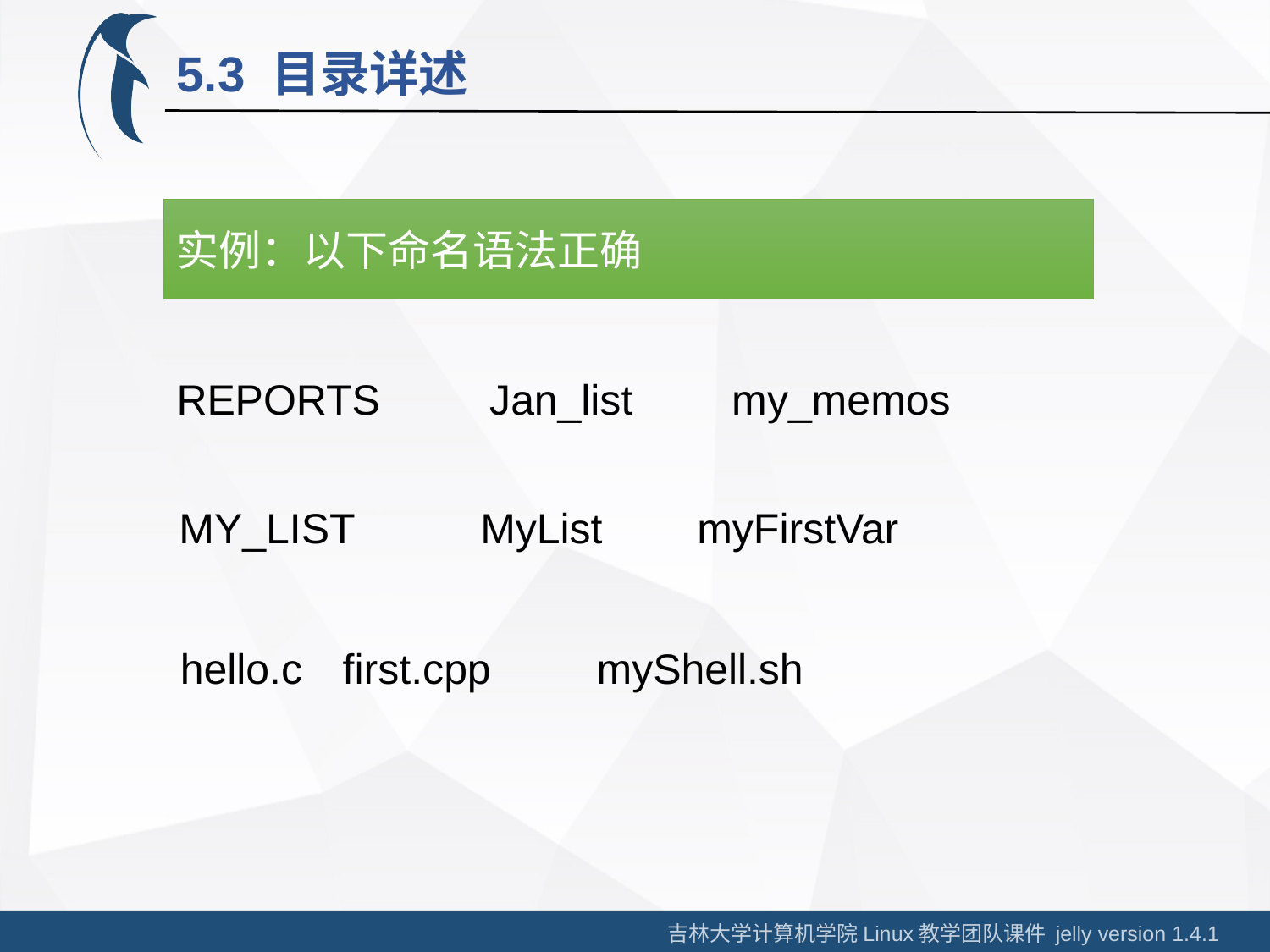

5.3 目录详述
实例：以下命名语法正确
REPORTS	     Jan_list	    my_memos
MY_LIST	    MyList        myFirstVar
hello.c	   first.cpp	   myShell.sh